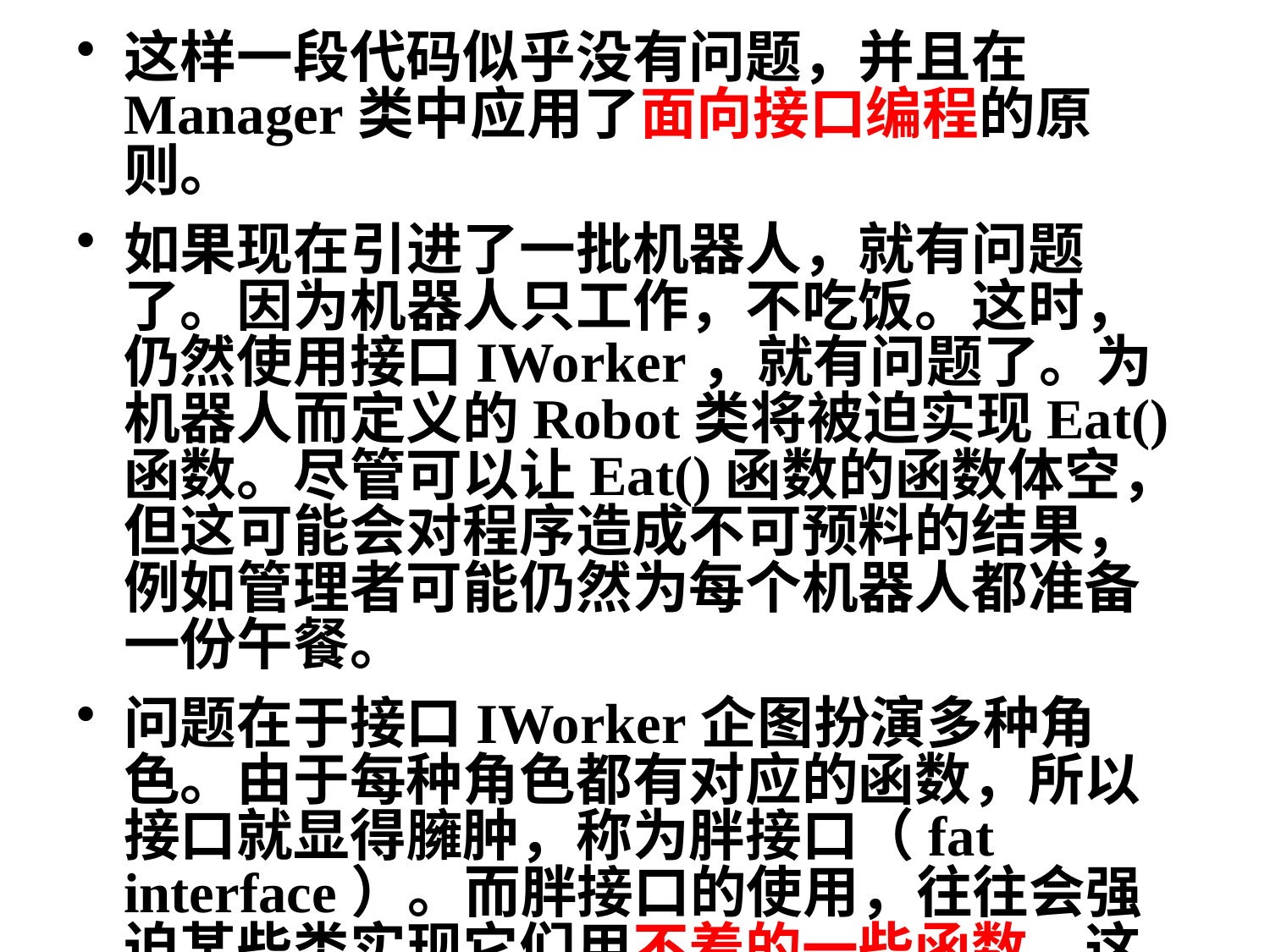

这样一段代码似乎没有问题，并且在Manager类中应用了面向接口编程的原则。
如果现在引进了一批机器人，就有问题了。因为机器人只工作，不吃饭。这时，仍然使用接口IWorker，就有问题了。为机器人而定义的Robot类将被迫实现Eat()函数。尽管可以让Eat()函数的函数体空，但这可能会对程序造成不可预料的结果，例如管理者可能仍然为每个机器人都准备一份午餐。
问题在于接口IWorker企图扮演多种角色。由于每种角色都有对应的函数，所以接口就显得臃肿，称为胖接口（fat interface）。而胖接口的使用，往往会强迫某些类实现它们用不着的一些函数。这种现象称为接口的污染。